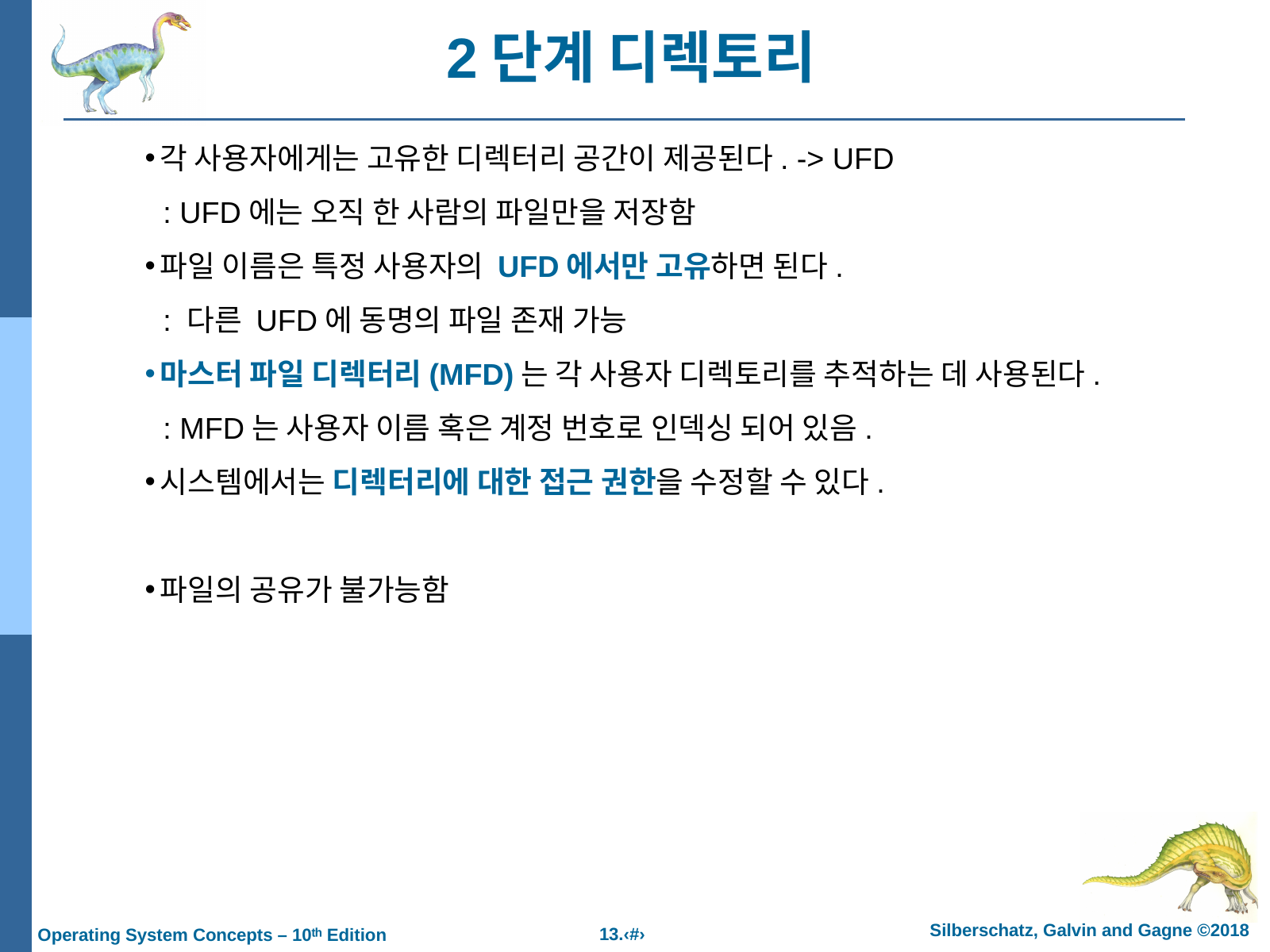

2단계 디렉토리

각 사용자에게는 고유한 디렉터리 공간이 제공된다. -> UFD
    : UFD에는 오직 한 사람의 파일만을 저장함
파일 이름은 특정 사용자의 UFD에서만 고유하면 된다.
    : 다른 UFD에 동명의 파일 존재 가능
마스터 파일 디렉터리(MFD)는 각 사용자 디렉토리를 추적하는 데 사용된다.
    : MFD는 사용자 이름 혹은 계정 번호로 인덱싱 되어 있음.
시스템에서는 디렉터리에 대한 접근 권한을 수정할 수 있다.

파일의 공유가 불가능함

Silberschatz, Galvin and Gagne ©2018
13.‹#›
Operating System Concepts – 10ᵗʰ Edition